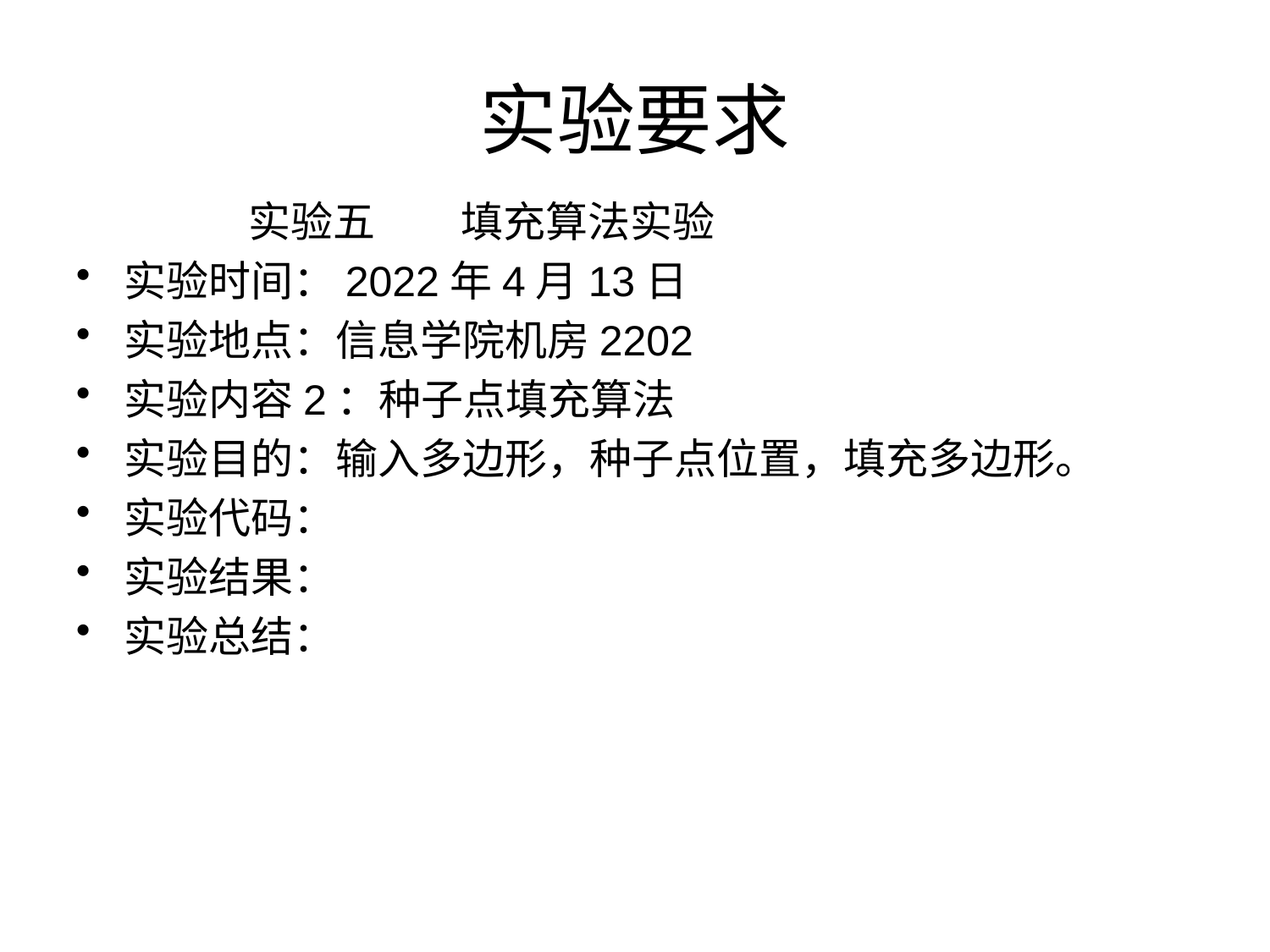

# 实验要求
                 实验五         填充算法实验
实验时间：2022年4月13日
实验地点：信息学院机房2202
实验内容2：种子点填充算法
实验目的：输入多边形，种子点位置，填充多边形。
实验代码：
实验结果：
实验总结：